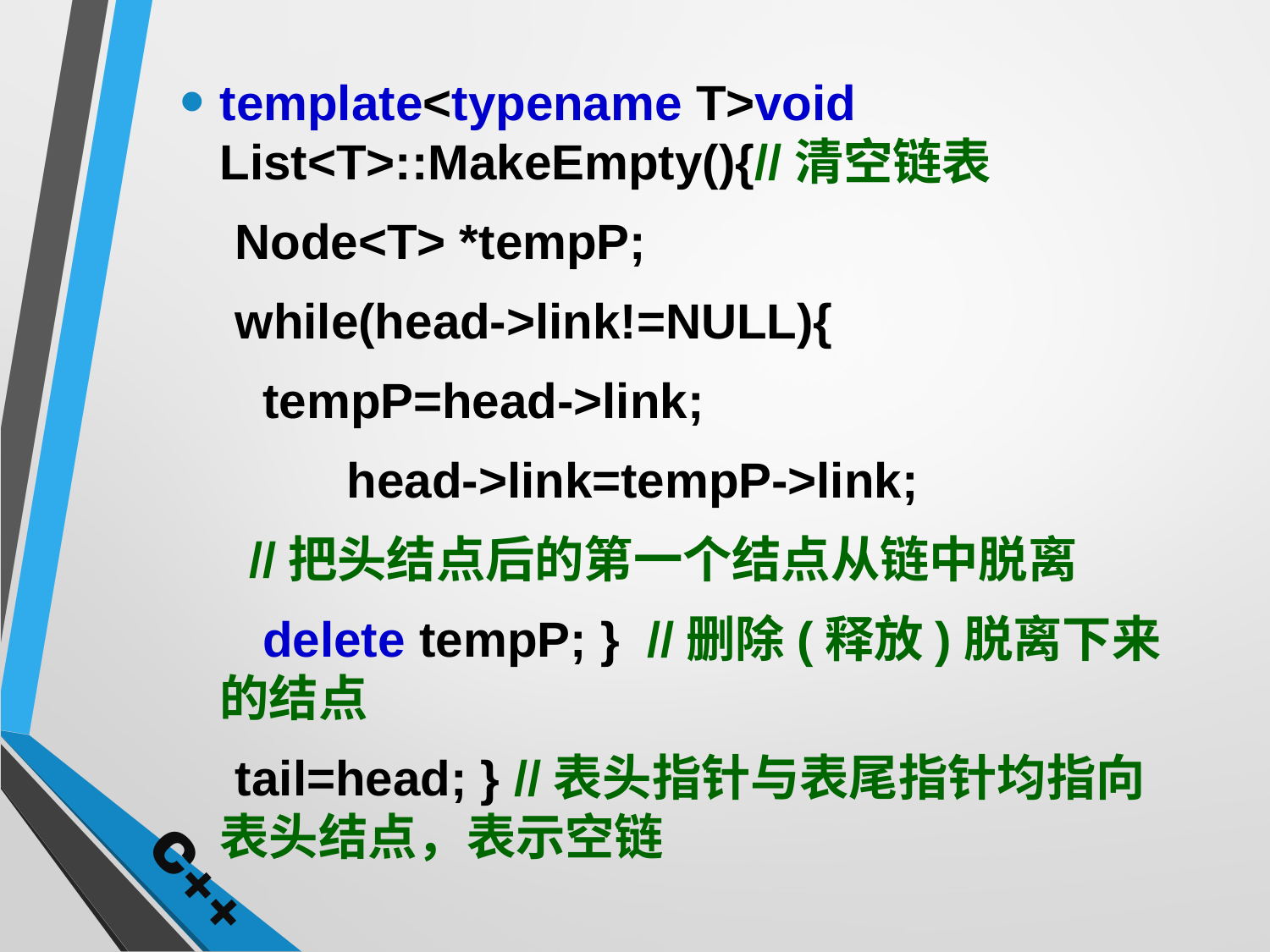

template<typename T>void List<T>::MakeEmpty(){//清空链表
    Node<T> *tempP;
    while(head->link!=NULL){
      tempP=head->link;
		head->link=tempP->link;
     //把头结点后的第一个结点从链中脱离
      delete tempP; }  //删除(释放)脱离下来的结点
    tail=head; } //表头指针与表尾指针均指向表头结点，表示空链